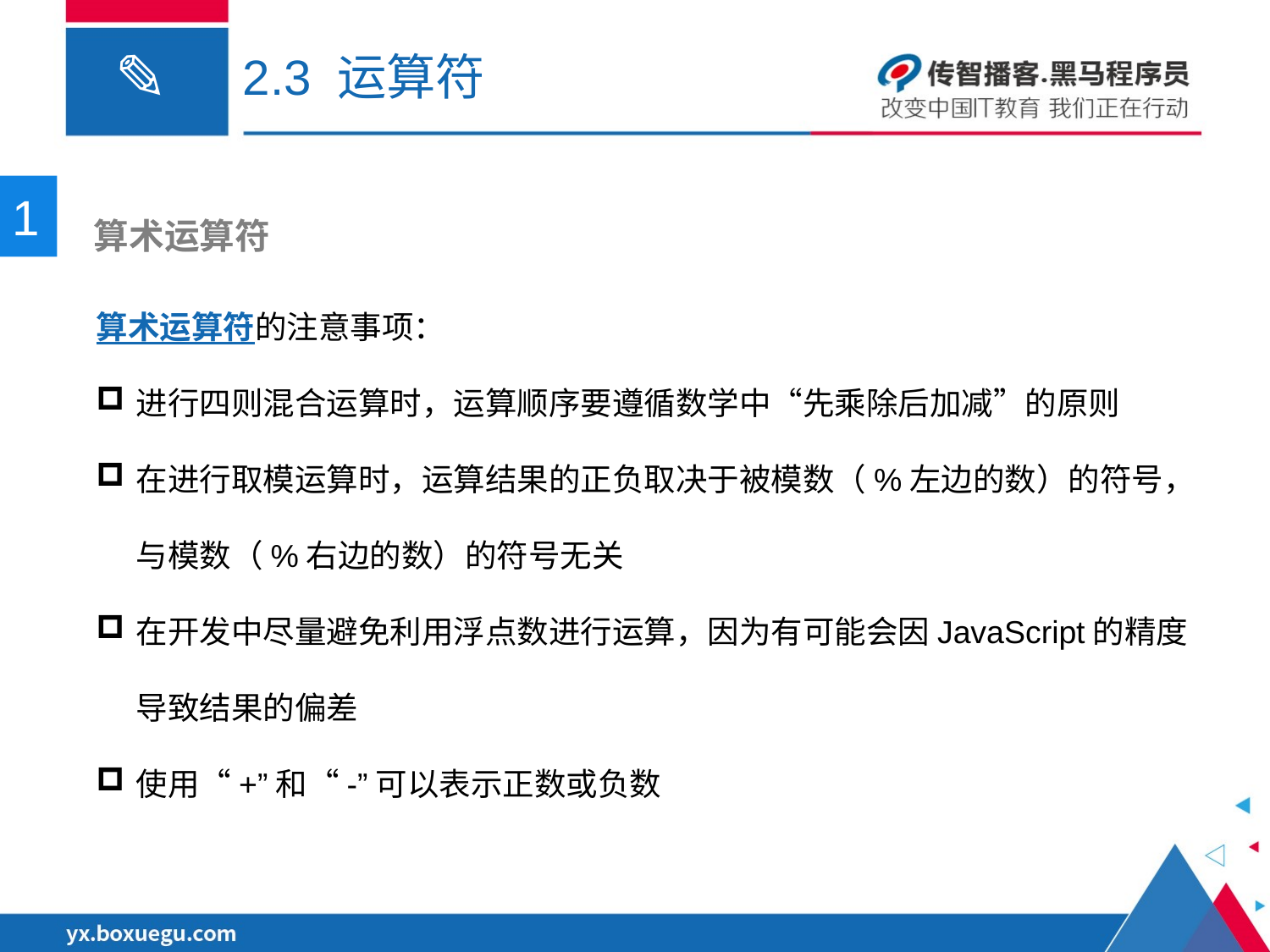

# 2.3 运算符

1
  算术运算符
算术运算符的注意事项：
进行四则混合运算时，运算顺序要遵循数学中“先乘除后加减”的原则
在进行取模运算时，运算结果的正负取决于被模数（%左边的数）的符号，与模数（%右边的数）的符号无关
在开发中尽量避免利用浮点数进行运算，因为有可能会因JavaScript的精度导致结果的偏差
使用“+”和“-”可以表示正数或负数